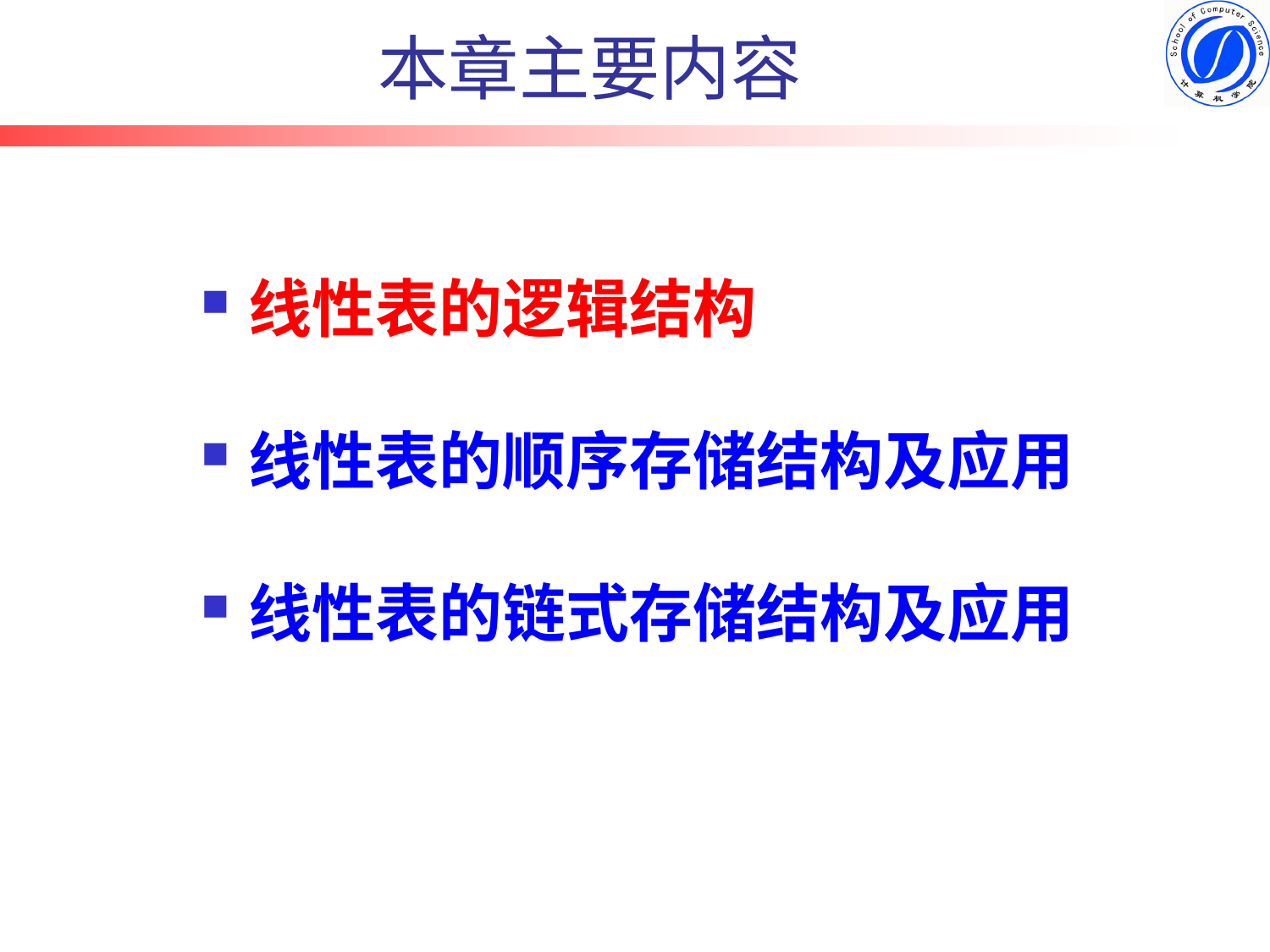

# 本章主要内容
线性表的逻辑结构
线性表的顺序存储结构及应用
线性表的链式存储结构及应用